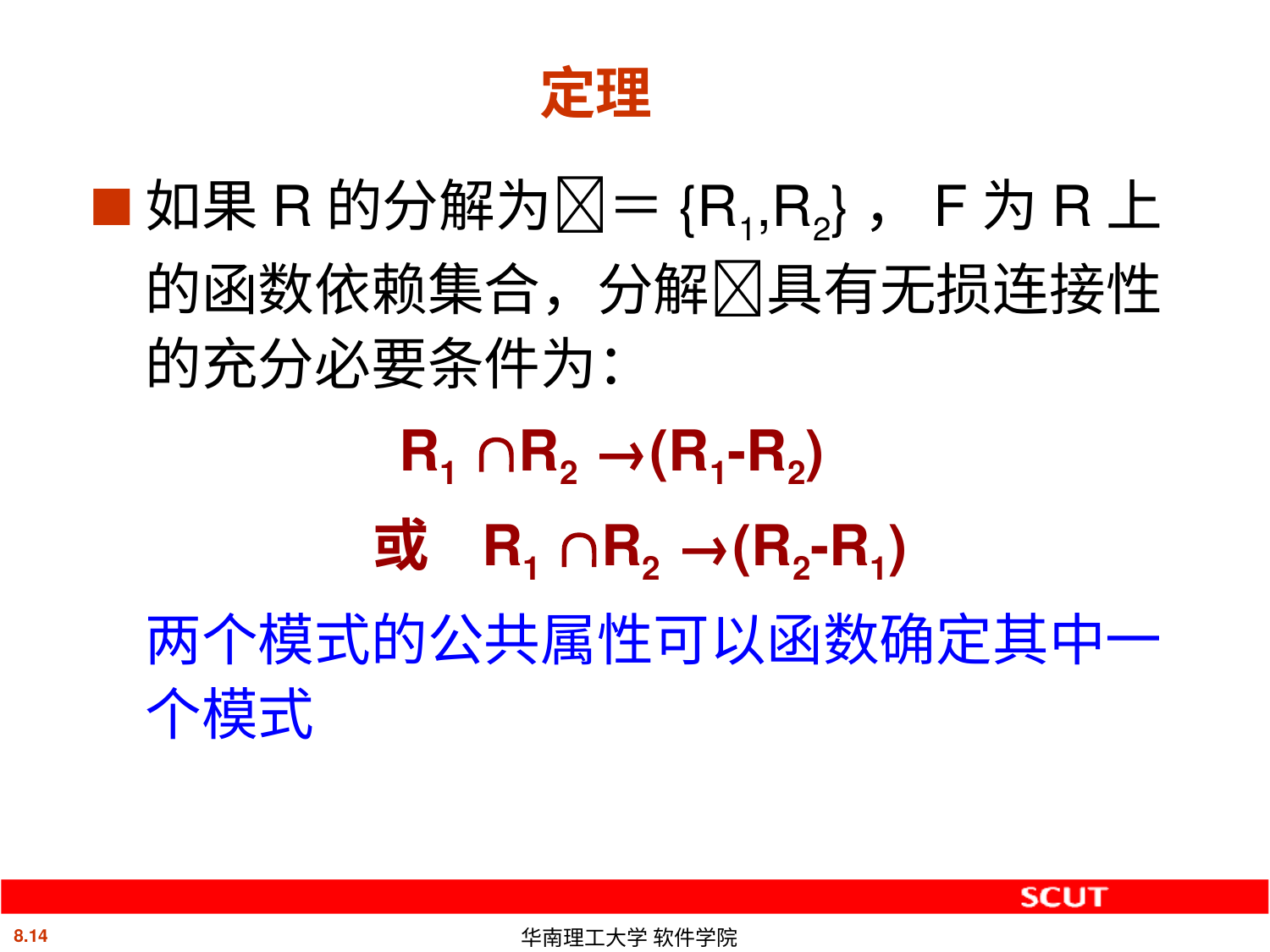

# 定理
如果R的分解为ρ＝{R1,R2}，F为R上的函数依赖集合，分解ρ具有无损连接性的充分必要条件为：
			R1 ∩R2 →(R1-R2)
或   R1 ∩R2 →(R2-R1)
	两个模式的公共属性可以函数确定其中一个模式